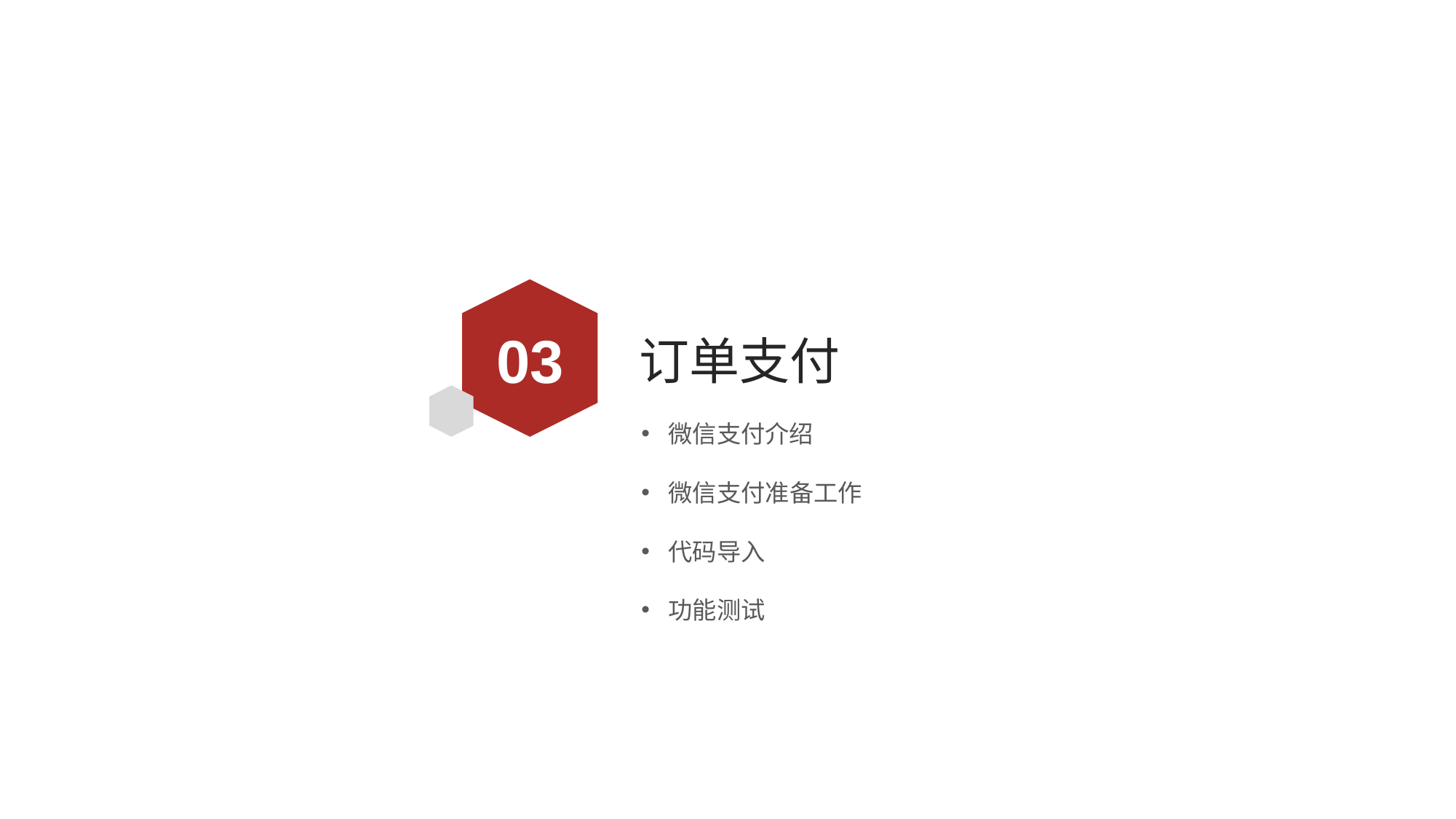

03
# 订单支付
微信支付介绍
微信支付准备工作
代码导入
功能测试